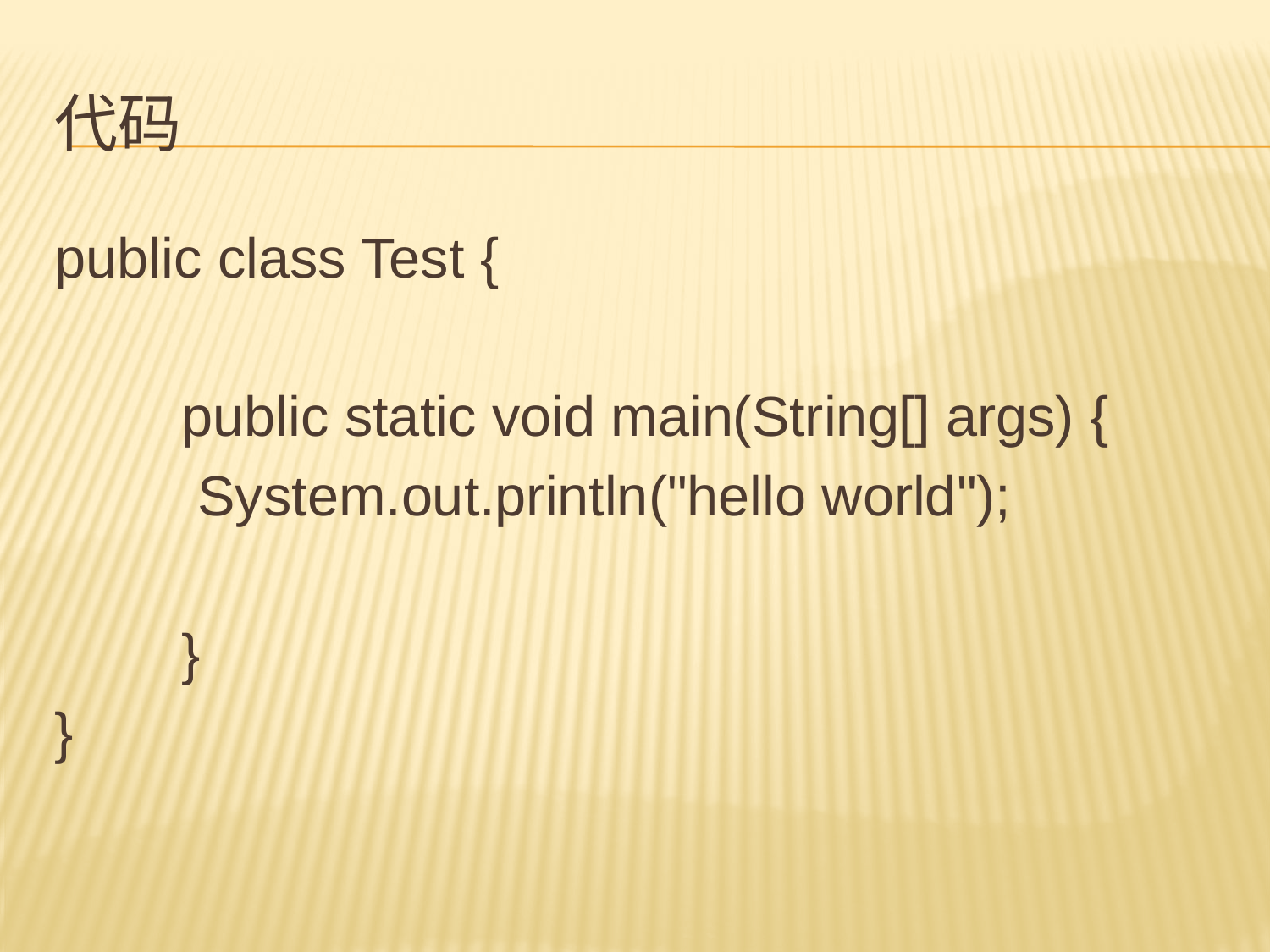

# 代码
public class Test {

	public static void main(String[] args) {
   	 System.out.println("hello world");

	}
}